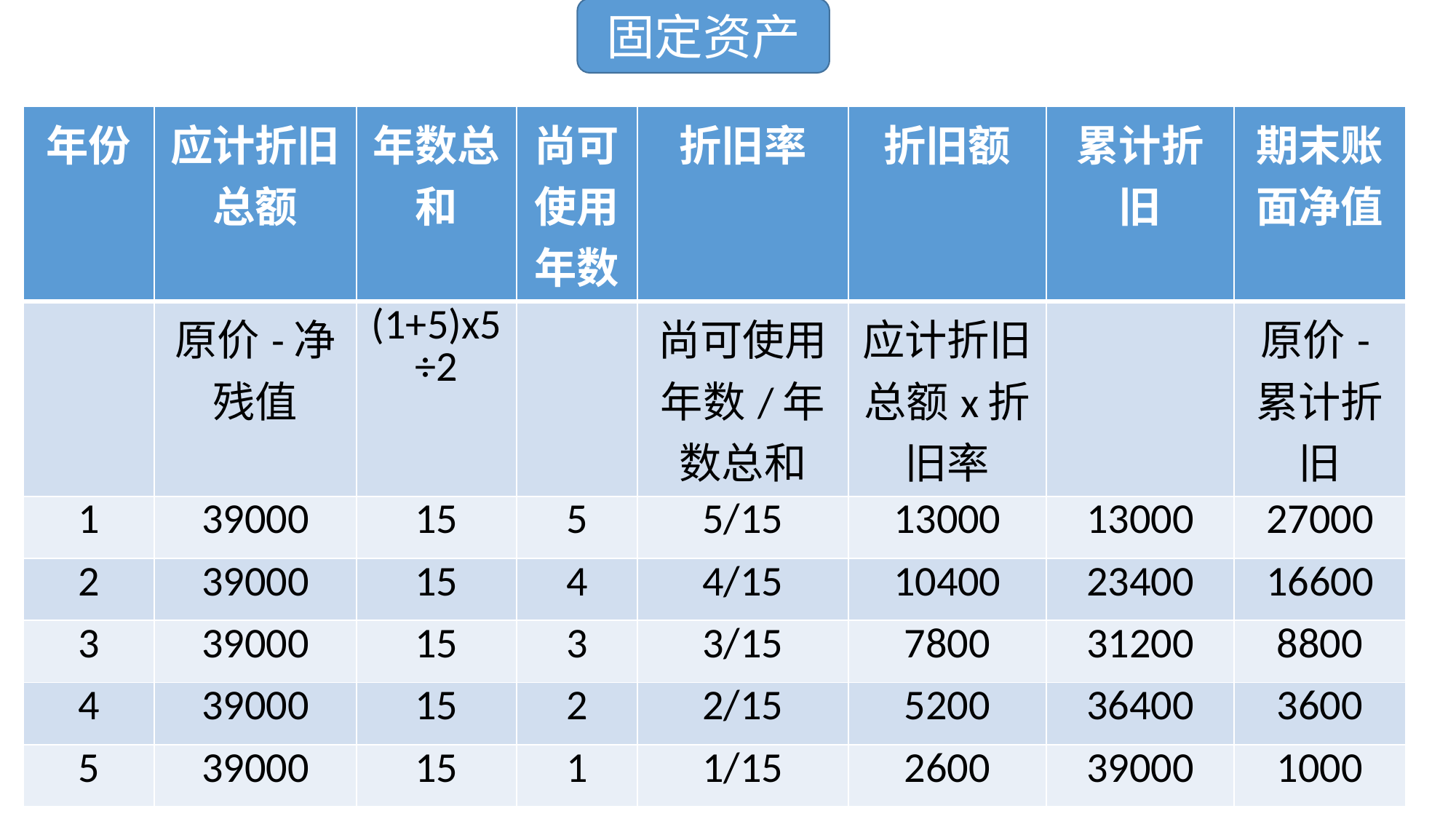

固定资产
| 年份 | 应计折旧总额 | 年数总和 | 尚可使用年数 | 折旧率 | 折旧额 | 累计折旧 | 期末账面净值 |
| --- | --- | --- | --- | --- | --- | --- | --- |
|  | 原价-净残值 | (1+5)x5÷2 |  | 尚可使用年数/年数总和 | 应计折旧总额x折旧率 |  | 原价-累计折旧 |
| 1 | 39000 | 15 | 5 | 5/15 | 13000 | 13000 | 27000 |
| 2 | 39000 | 15 | 4 | 4/15 | 10400 | 23400 | 16600 |
| 3 | 39000 | 15 | 3 | 3/15 | 7800 | 31200 | 8800 |
| 4 | 39000 | 15 | 2 | 2/15 | 5200 | 36400 | 3600 |
| 5 | 39000 | 15 | 1 | 1/15 | 2600 | 39000 | 1000 |